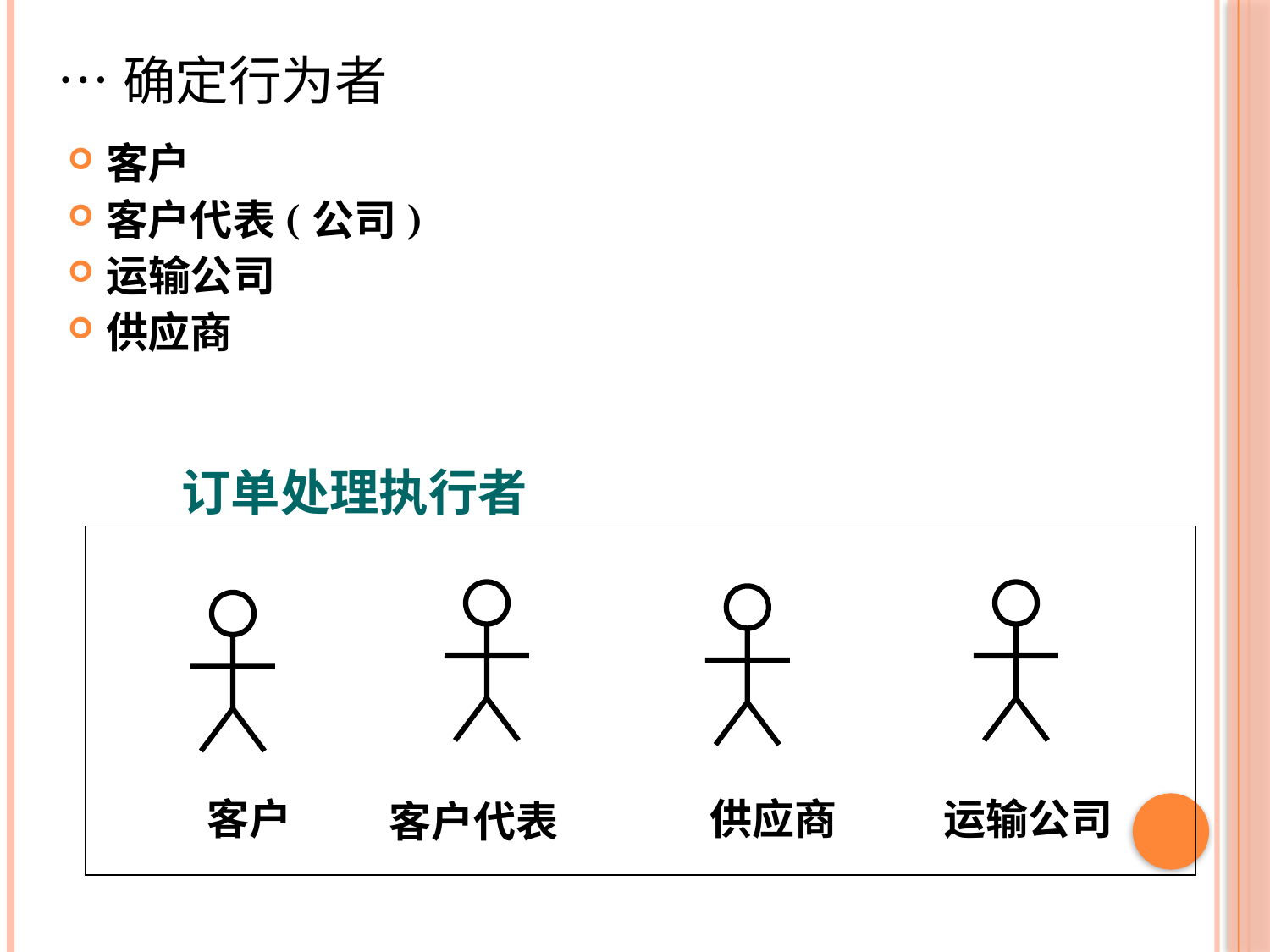

# …确定行为者
客户
客户代表(公司)
运输公司
供应商
订单处理执行者

客户
供应商
运输公司
客户代表